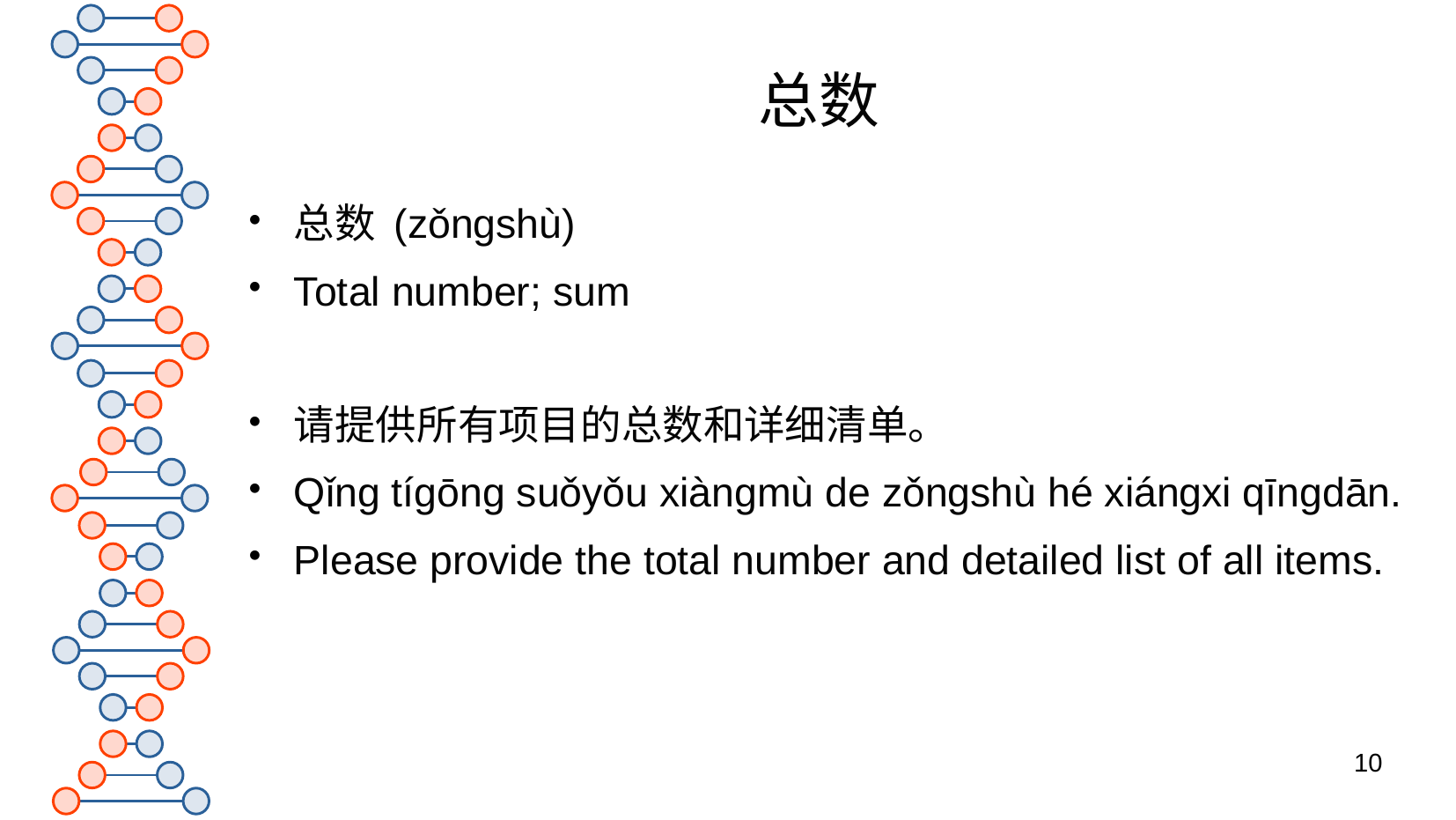

# 总数
总数 (zǒngshù)
Total number; sum

请提供所有项目的总数和详细清单。
Qǐng tígōng suǒyǒu xiàngmù de zǒngshù hé xiángxi qīngdān.
Please provide the total number and detailed list of all items.

10